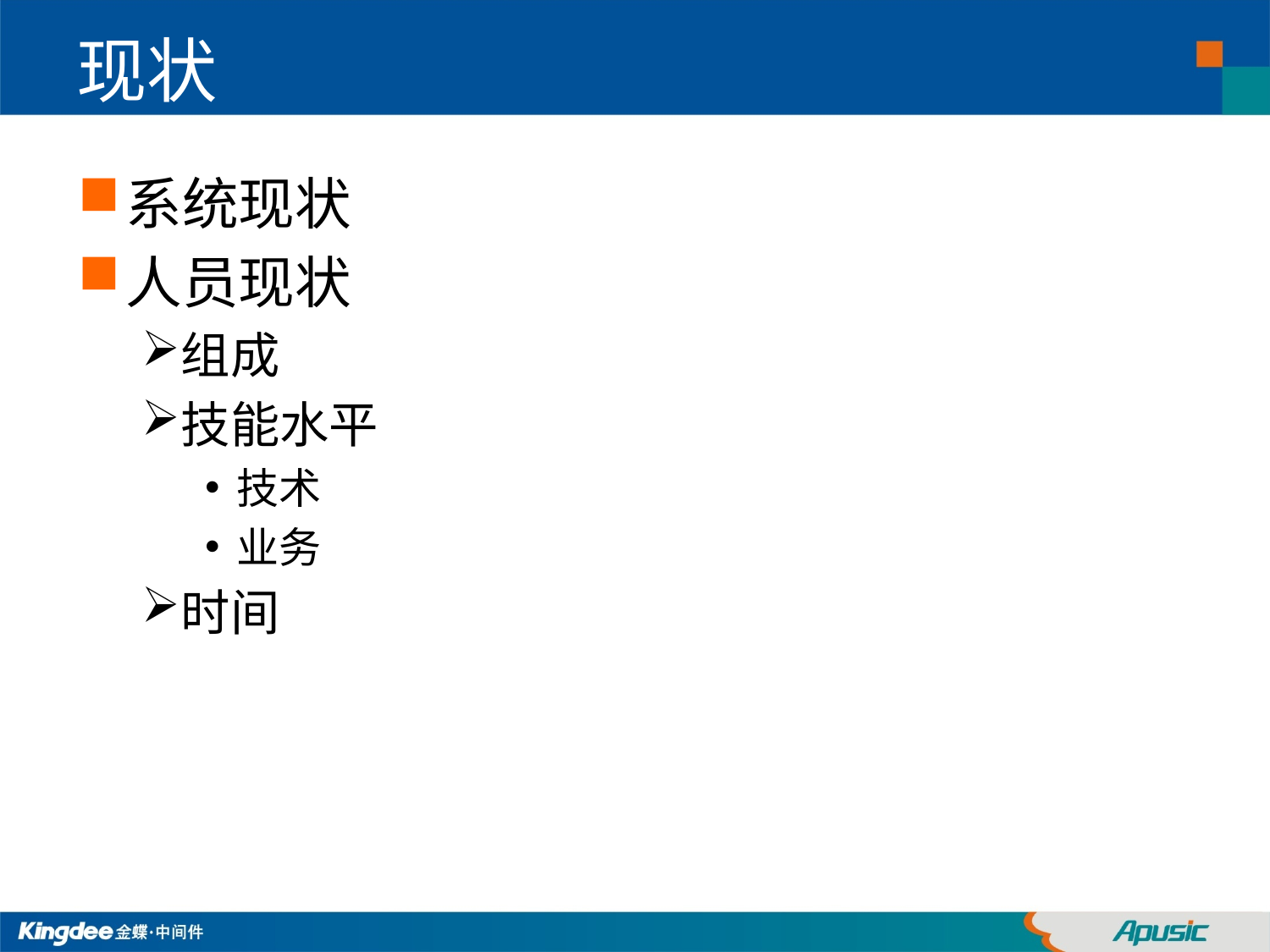

# 现状
系统现状
人员现状
组成
技能水平
技术
业务
时间